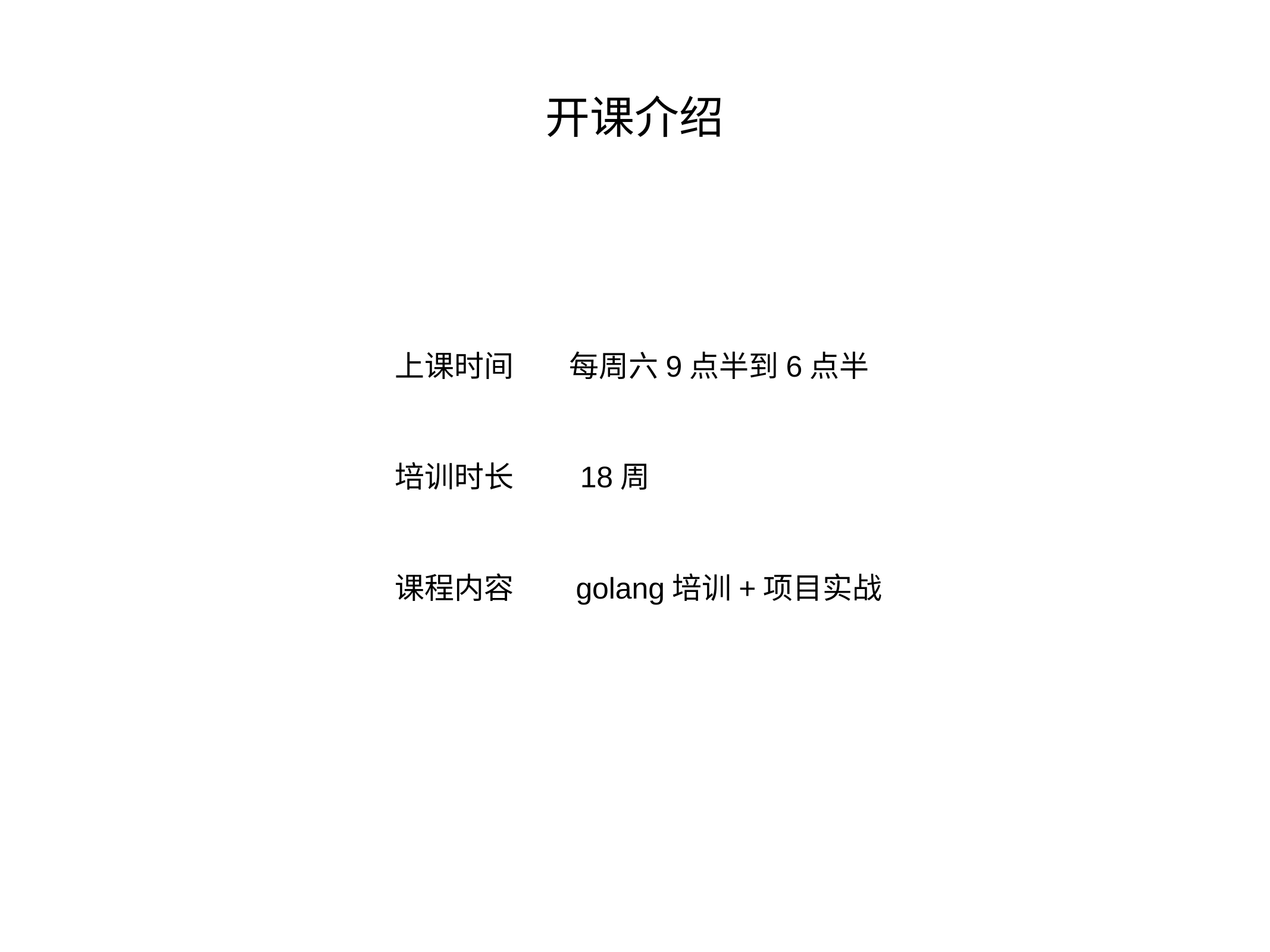

开课介绍
上课时间
每周六9点半到6点半
培训时长
18周
课程内容
golang培训+项目实战